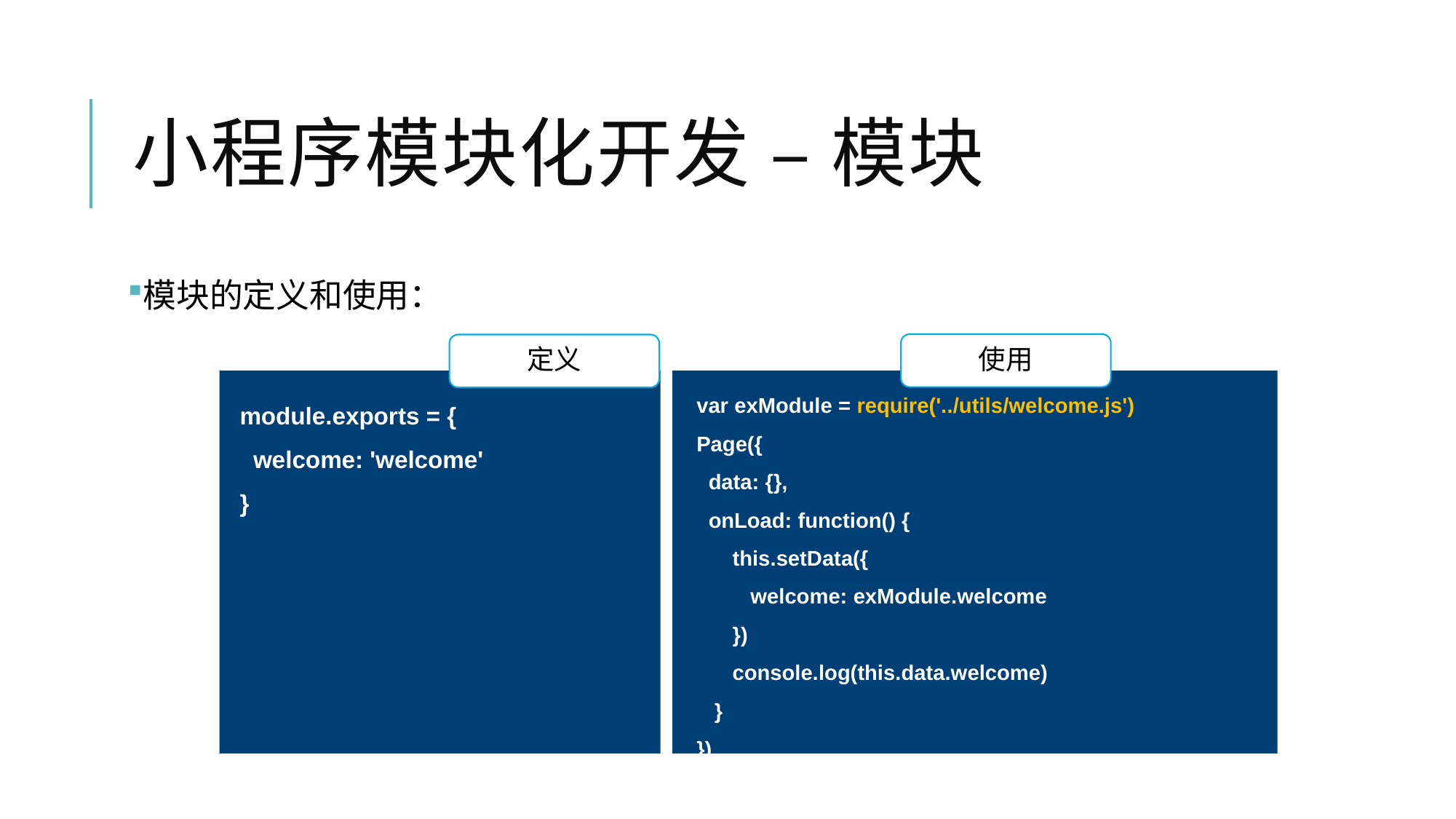

# 小程序模块化开发 – 模块
模块的定义和使用：
使用
定义

module.exports = {
  welcome: 'welcome'
}

var exModule = require('../utils/welcome.js')
Page({
  data: {},
  onLoad: function() {
      this.setData({
         welcome: exModule.welcome
      })
      console.log(this.data.welcome)
   }
})